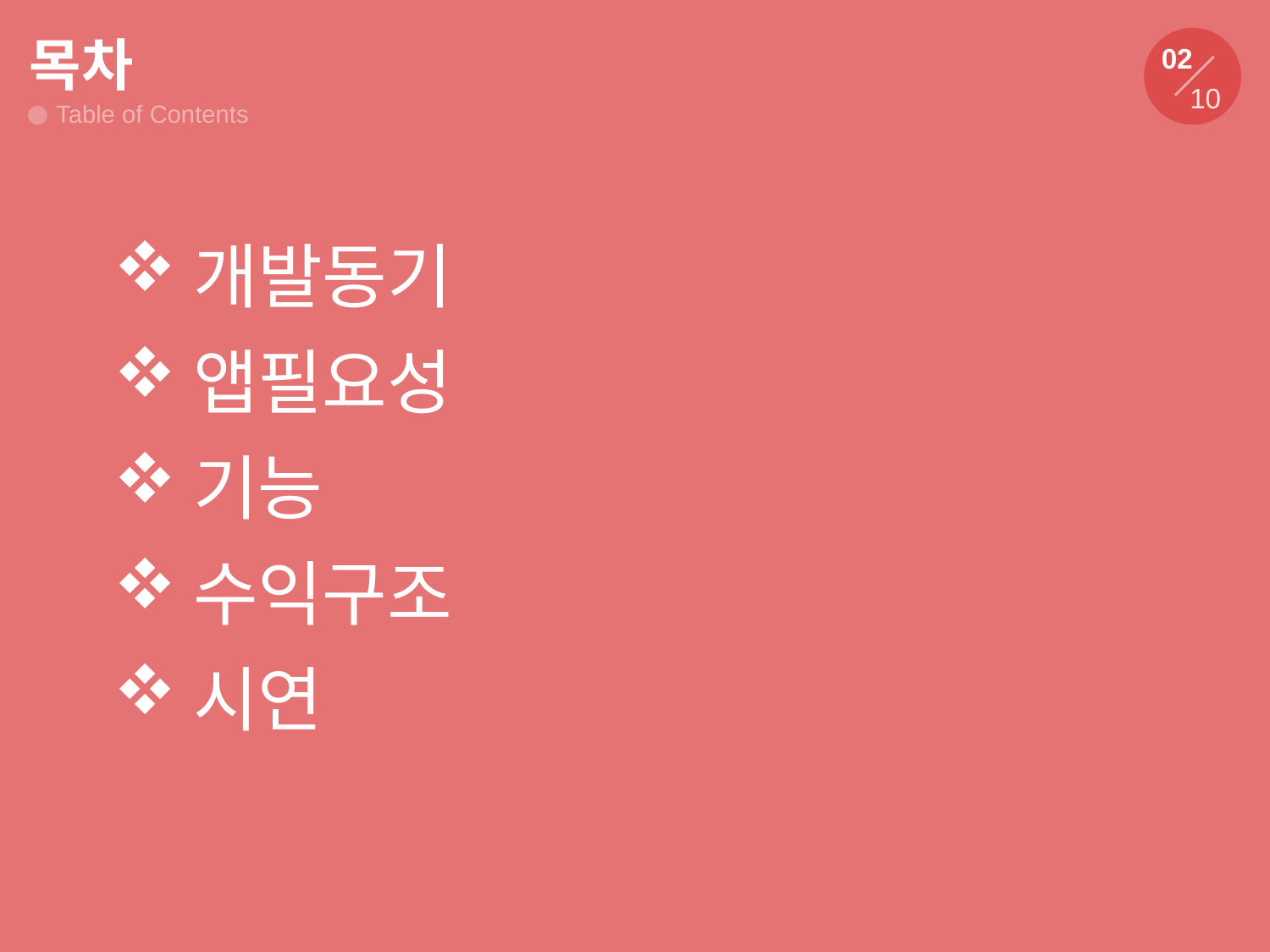

목차

02
10

Table of Contents

개발동기
앱필요성
기능
수익구조
시연